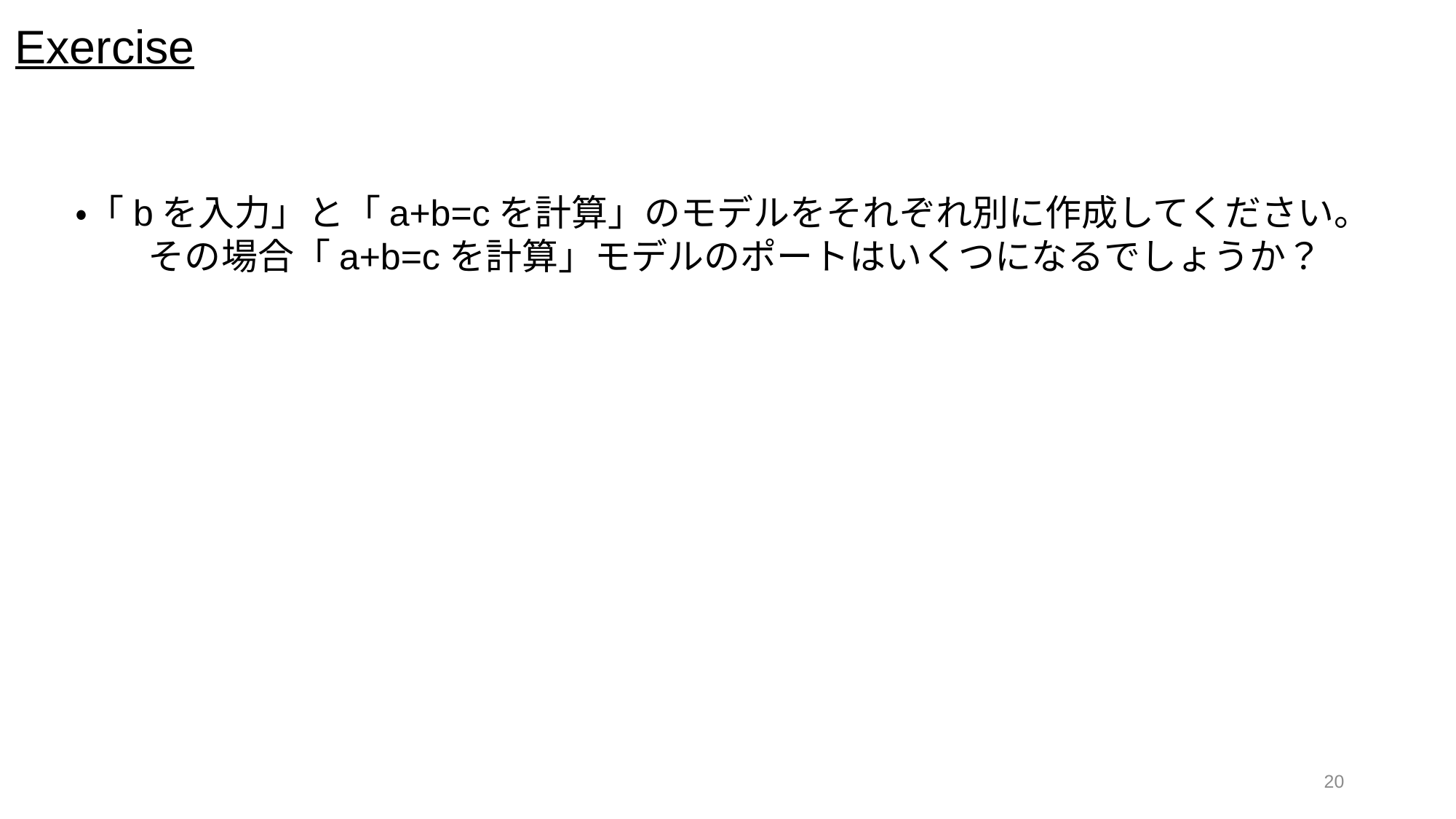

Exercise
・「bを入力」と「a+b=cを計算」のモデルをそれぞれ別に作成してください。
　　その場合「a+b=cを計算」モデルのポートはいくつになるでしょうか？
20